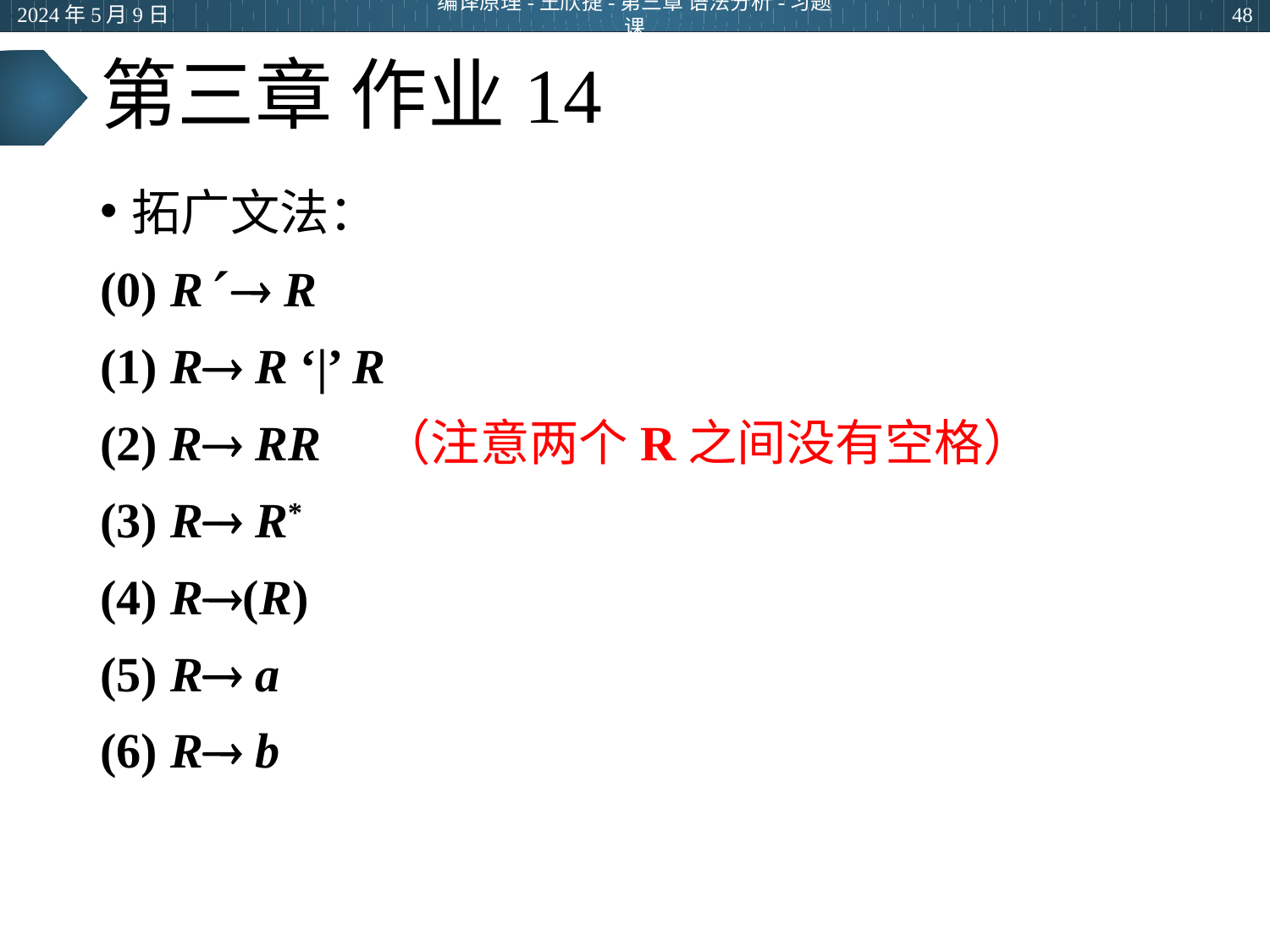

2024年5月9日
编译原理-王欣捷-第三章 语法分析-习题课
48
# 第三章 作业14
拓广文法：
(0) R′ → R
(1) R→ R ‘|’ R
(2) R→ RR    （注意两个R之间没有空格）
(3) R→ R*
(4) R→(R)
(5) R→ a
(6) R→ b